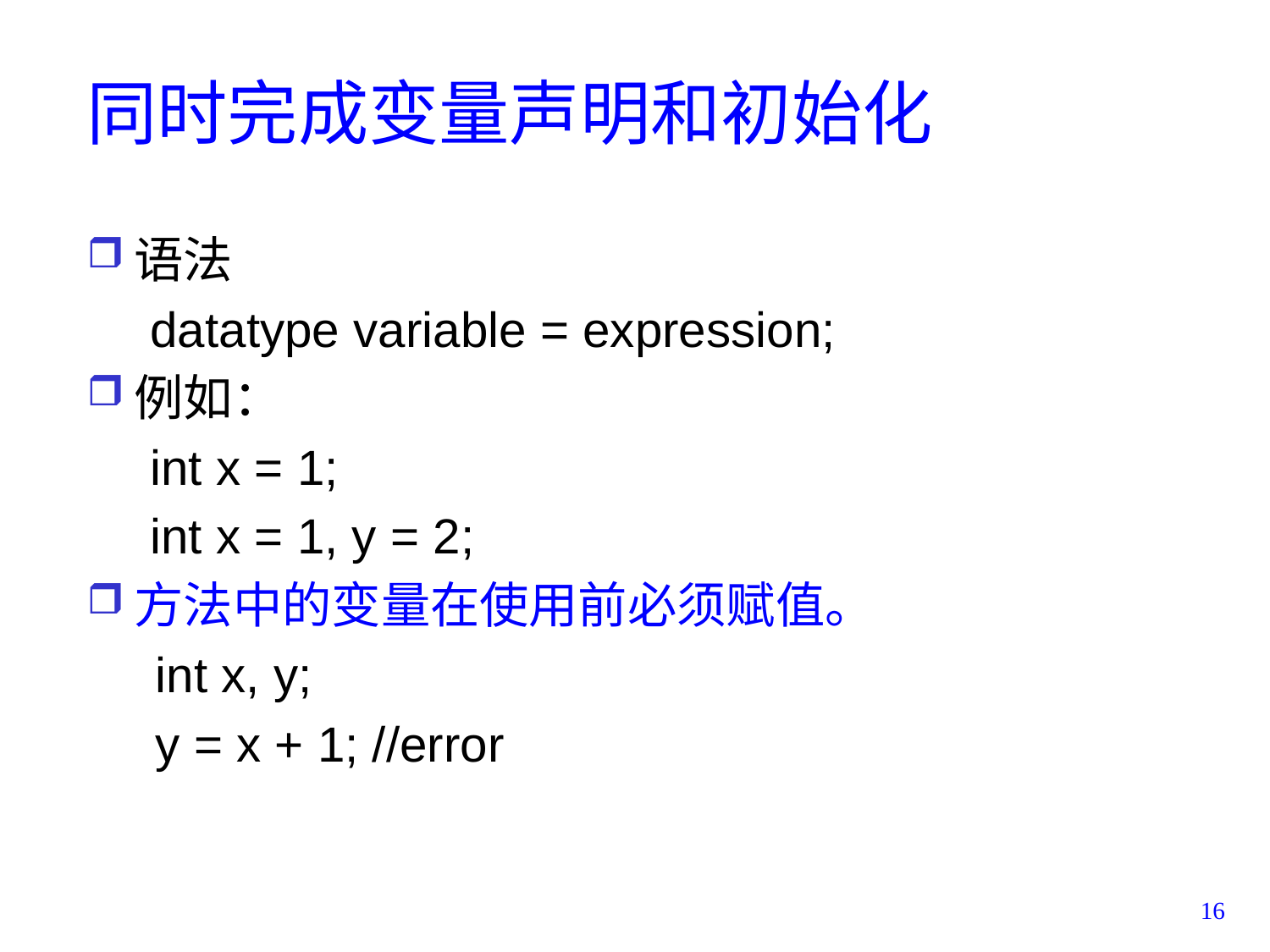

# 同时完成变量声明和初始化
语法
datatype variable = expression;
例如：
int x = 1;
int x = 1, y = 2;
方法中的变量在使用前必须赋值。
     int x, y;
     y = x + 1; //error

16